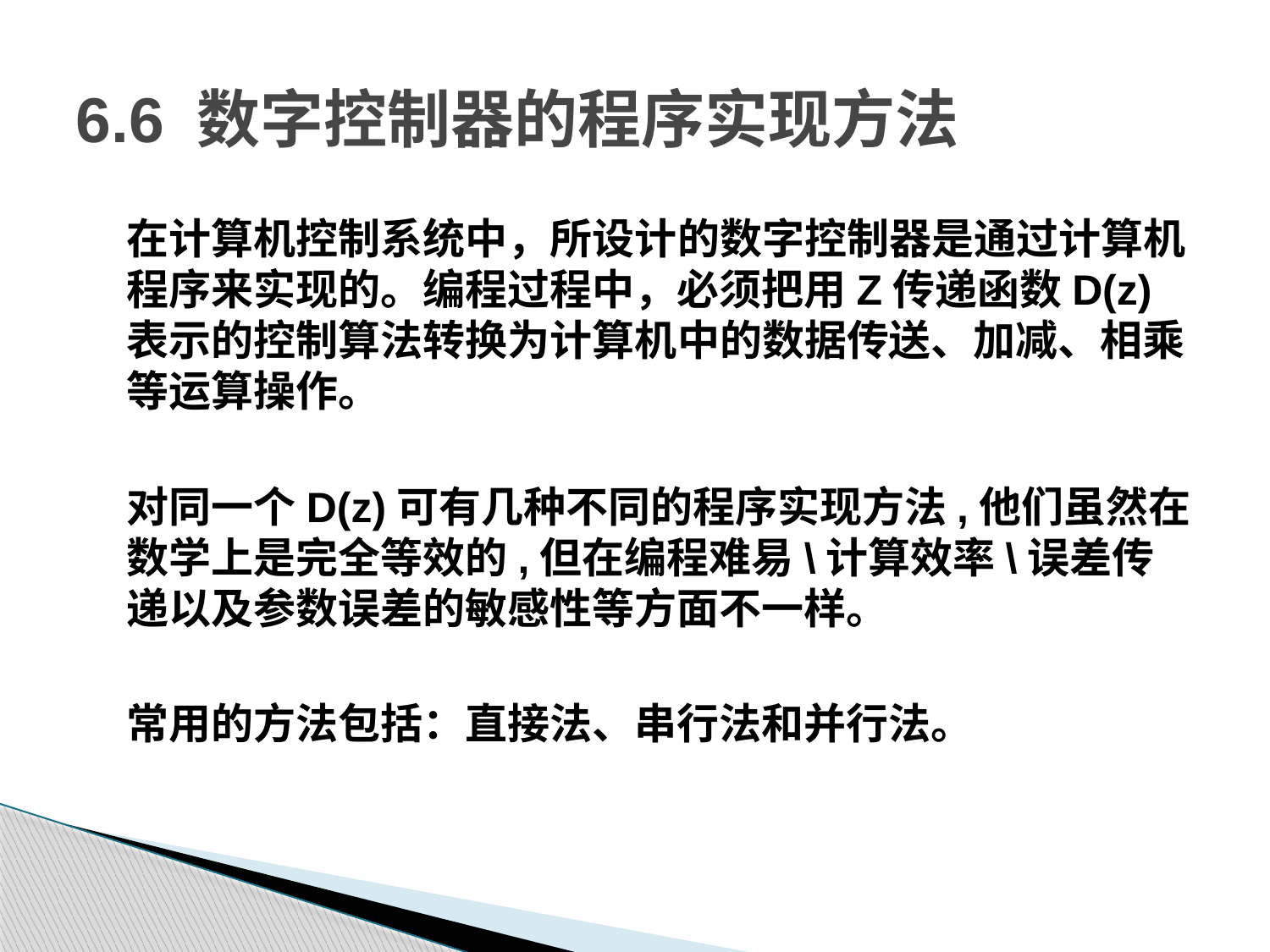

# 6.6 数字控制器的程序实现方法
	在计算机控制系统中，所设计的数字控制器是通过计算机程序来实现的。编程过程中，必须把用Z传递函数D(z)表示的控制算法转换为计算机中的数据传送、加减、相乘等运算操作。

	对同一个D(z)可有几种不同的程序实现方法,他们虽然在数学上是完全等效的,但在编程难易\计算效率\误差传递以及参数误差的敏感性等方面不一样。

	常用的方法包括：直接法、串行法和并行法。